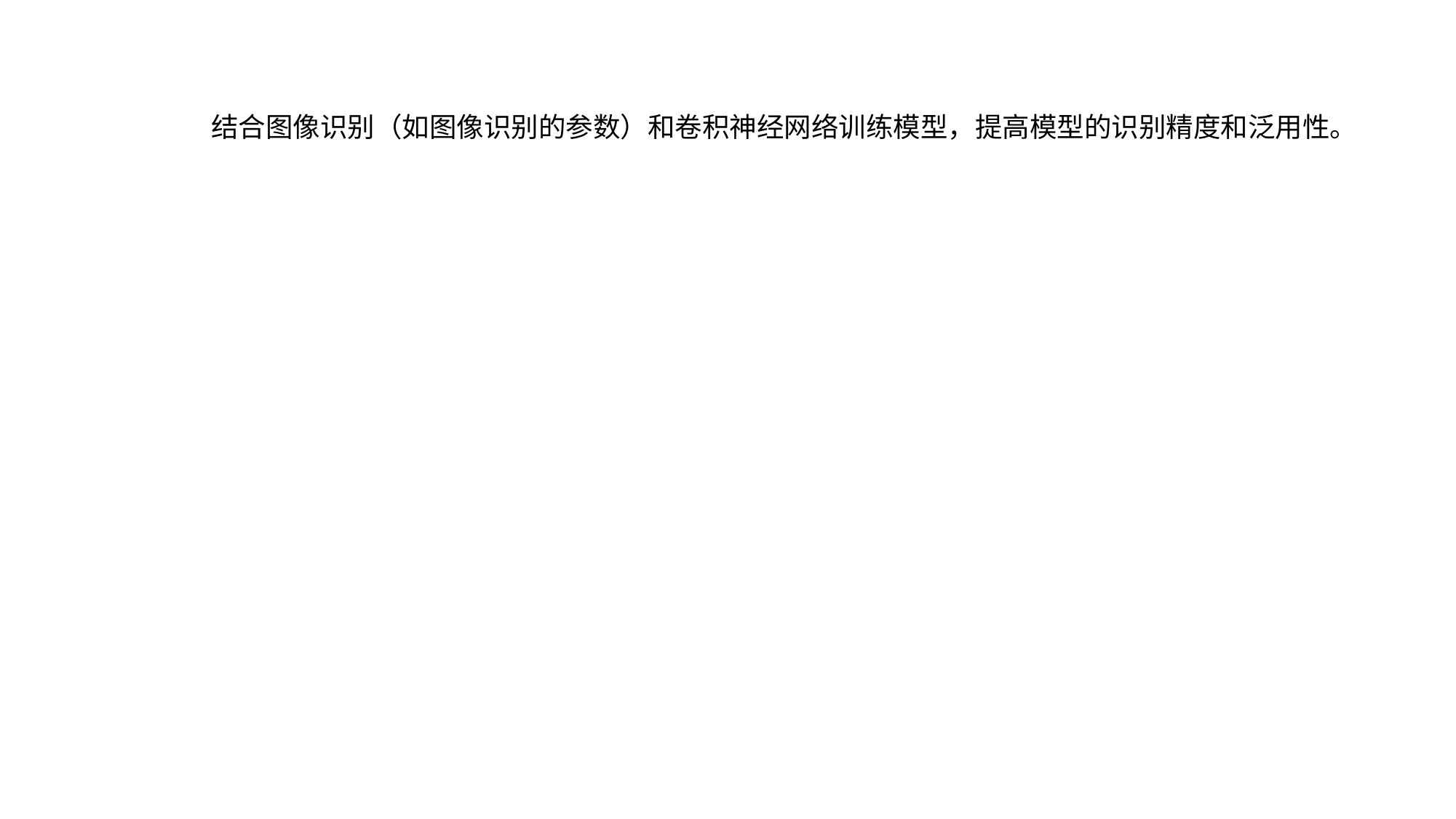

结合图像识别（如图像识别的参数）和卷积神经网络训练模型，提高模型的识别精度和泛用性。